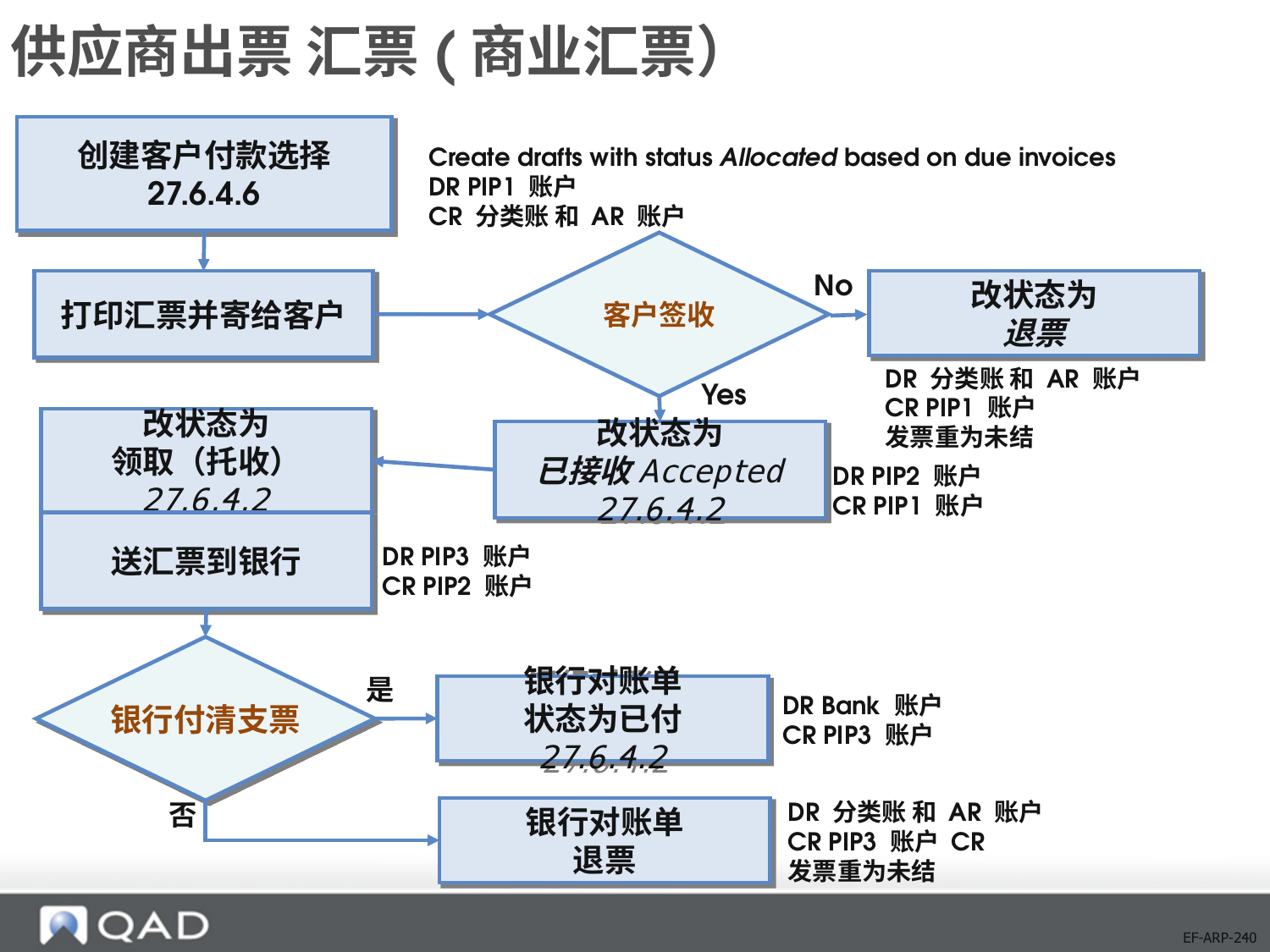

# 供应商出票 汇票(商业汇票）
创建客户付款选择
27.6.4.6
Create drafts with status Allocated based on due invoices
DR PIP1 账户
CR 分类账 和 AR 账户
客户签收
No
打印汇票并寄给客户
改状态为
退票
DR 分类账 和 AR 账户
CR PIP1 账户
发票重为未结
Yes
改状态为
领取（托收）
27.6.4.2
改状态为
已接收Accepted
27.6.4.2
DR PIP2 账户
CR PIP1 账户
送汇票到银行
DR PIP3 账户
CR PIP2 账户
银行付清支票
是
DR Bank 账户
CR PIP3 账户
银行对账单
状态为已付
27.6.4.2
DR 分类账 和 AR 账户
CR PIP3 账户 CR
发票重为未结
否
银行对账单
退票
EF-ARP-240